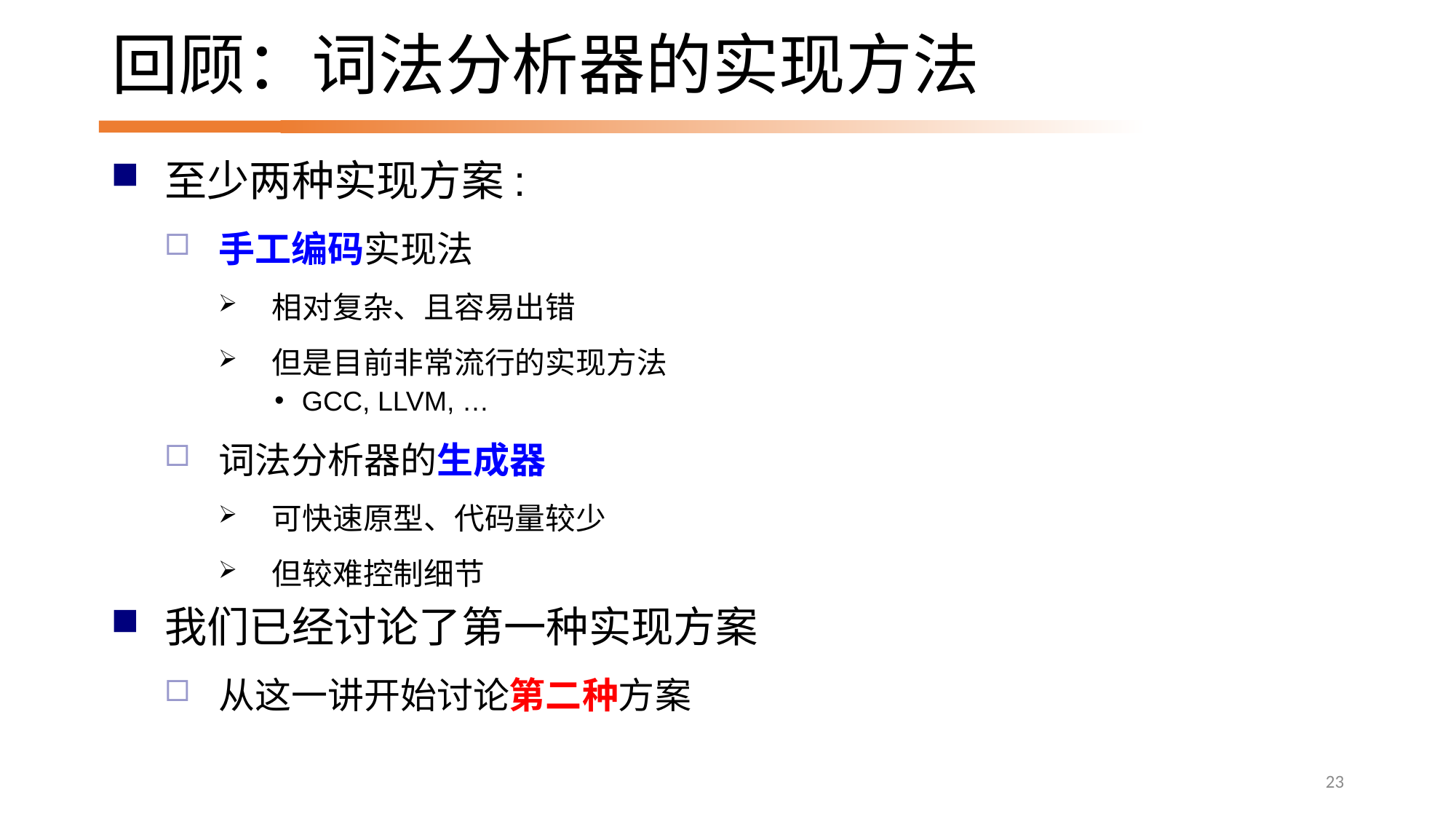

# 回顾：词法分析器的实现方法
至少两种实现方案:
手工编码实现法
相对复杂、且容易出错
但是目前非常流行的实现方法
GCC, LLVM, …
词法分析器的生成器
可快速原型、代码量较少
但较难控制细节
我们已经讨论了第一种实现方案
从这一讲开始讨论第二种方案

23